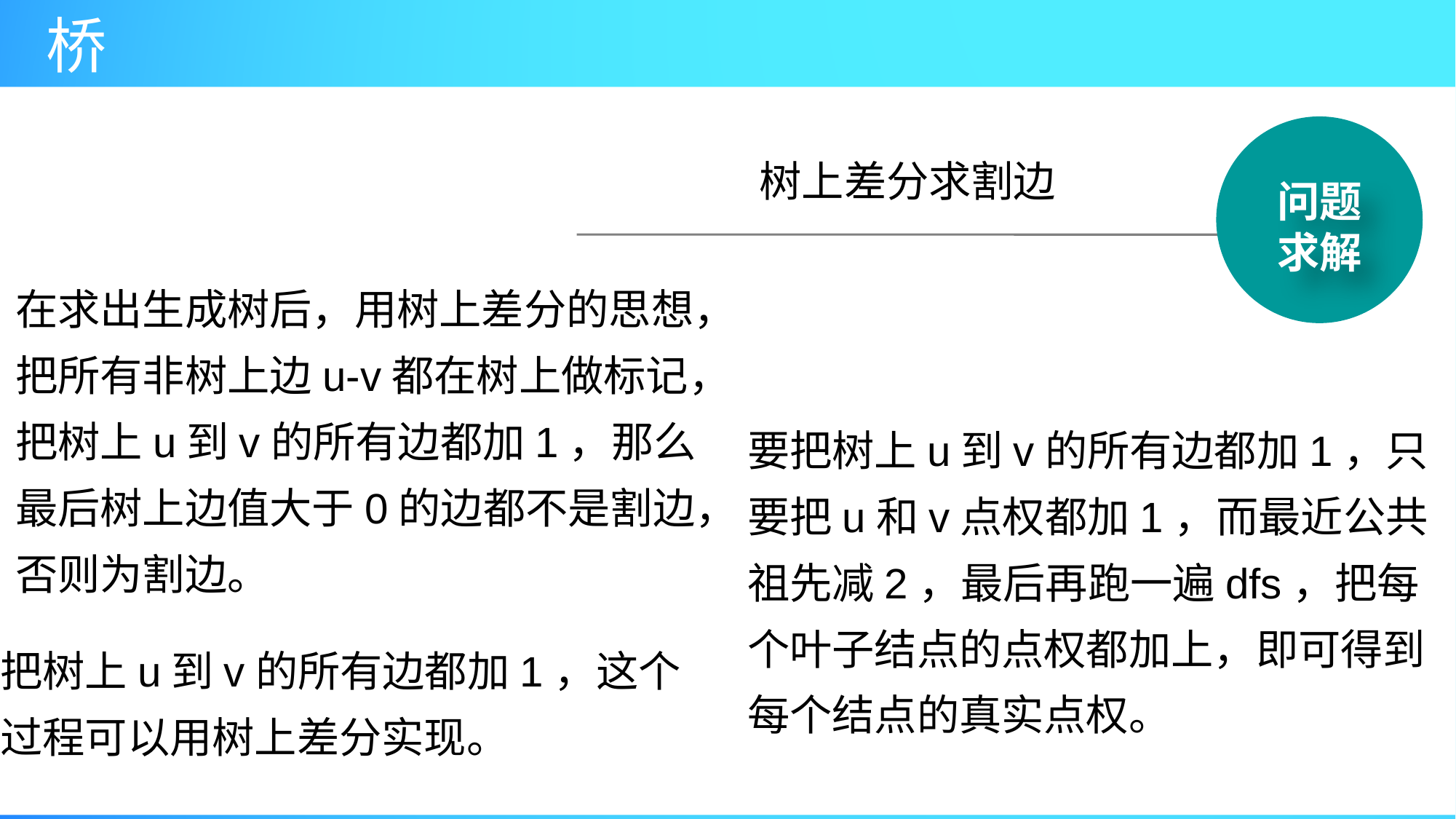

问题
求解
树上差分求割边
在求出生成树后，用树上差分的思想，把所有非树上边u-v都在树上做标记，把树上u到v的所有边都加1，那么最后树上边值大于0的边都不是割边，否则为割边。
要把树上u到v的所有边都加1，只要把u和v点权都加1，而最近公共祖先减2，最后再跑一遍dfs，把每个叶子结点的点权都加上，即可得到每个结点的真实点权。
把树上u到v的所有边都加1，这个过程可以用树上差分实现。